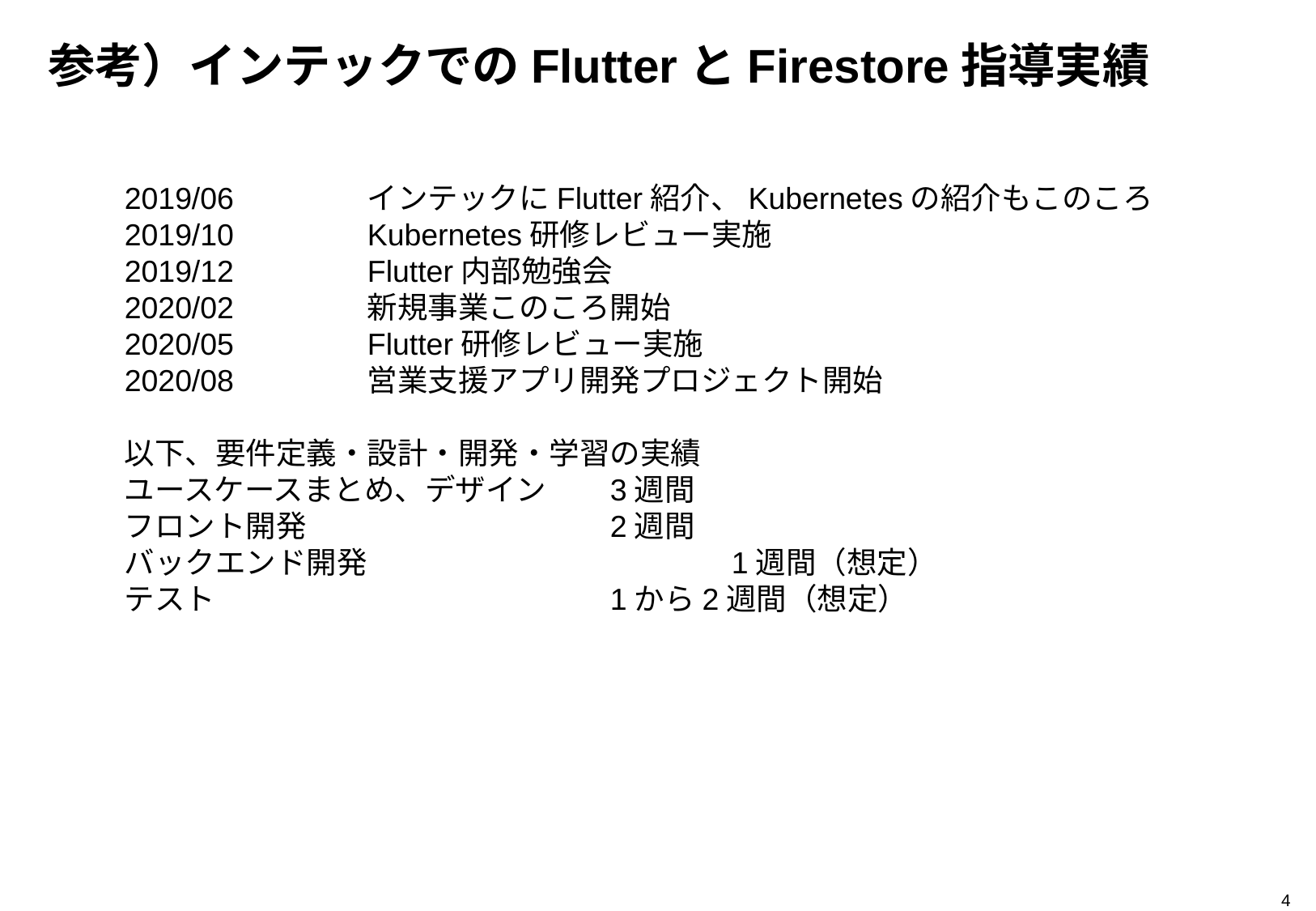

参考）インテックでのFlutterとFirestore指導実績
2019/06		インテックにFlutter紹介、Kubernetesの紹介もこのころ
2019/10		Kubernetes研修レビュー実施
2019/12		Flutter内部勉強会
2020/02		新規事業このころ開始
2020/05		Flutter研修レビュー実施
2020/08		営業支援アプリ開発プロジェクト開始

以下、要件定義・設計・開発・学習の実績
ユースケースまとめ、デザイン	3週間
フロント開発			2週間
バックエンド開発			1週間（想定）
テスト				1から2週間（想定）